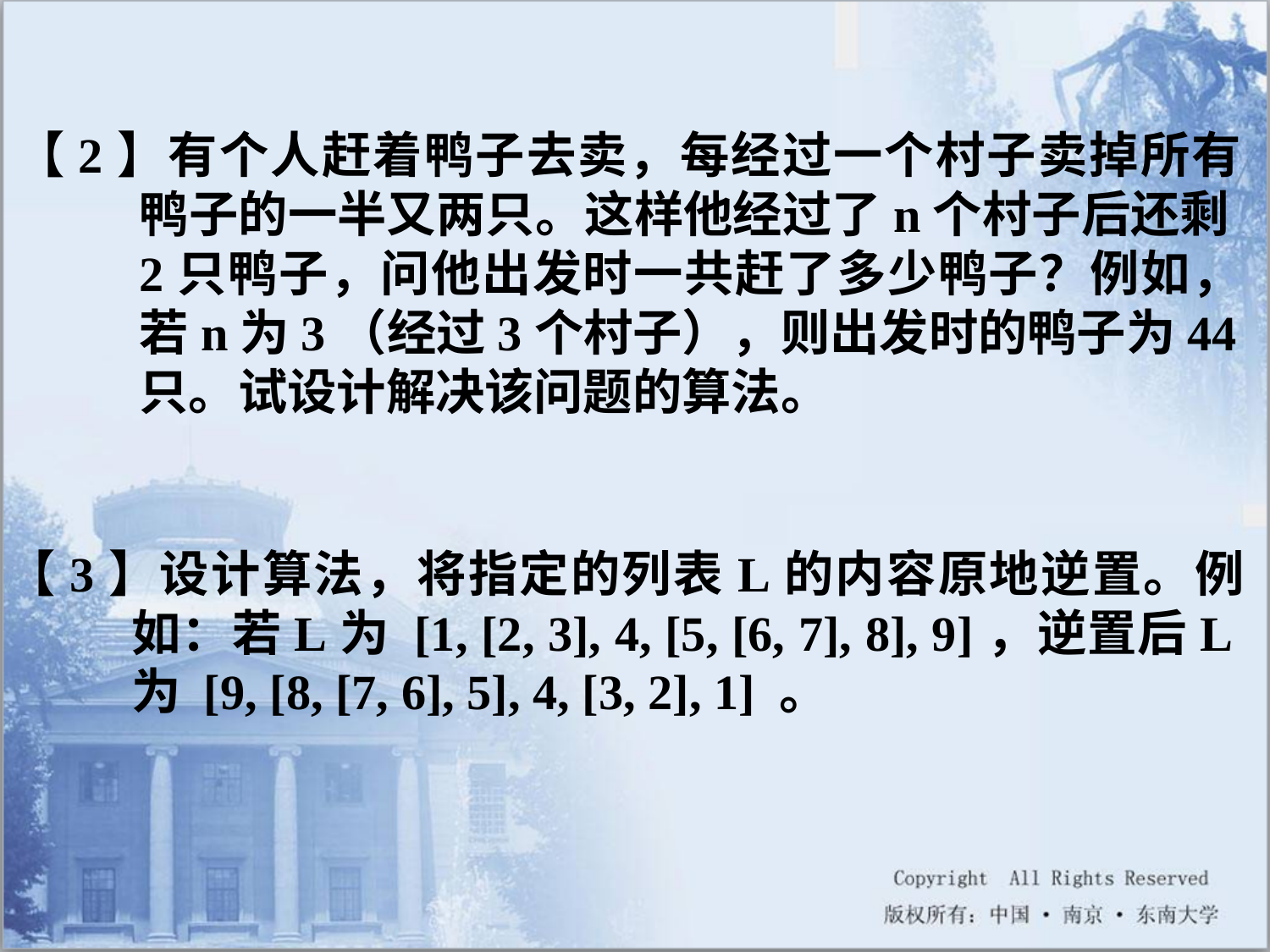

【2】有个人赶着鸭子去卖，每经过一个村子卖掉所有鸭子的一半又两只。这样他经过了n个村子后还剩2只鸭子，问他出发时一共赶了多少鸭子？例如，若n为3（经过3个村子），则出发时的鸭子为44只。试设计解决该问题的算法。
【3】设计算法，将指定的列表L的内容原地逆置。例如：若L为 [1, [2, 3], 4, [5, [6, 7], 8], 9]，逆置后L为 [9, [8, [7, 6], 5], 4, [3, 2], 1] 。